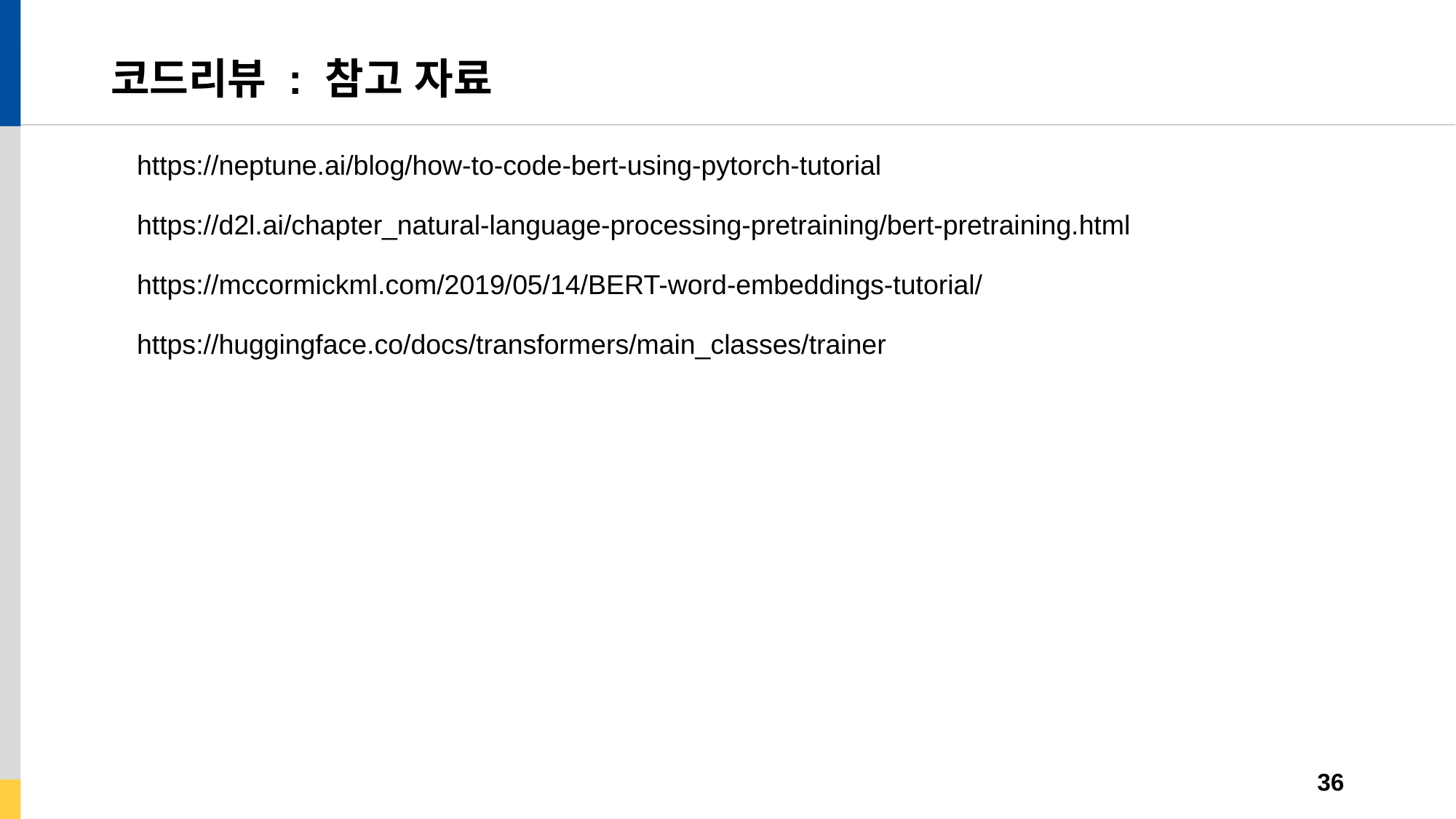

# 코드리뷰 : 참고 자료
https://neptune.ai/blog/how-to-code-bert-using-pytorch-tutorial
https://d2l.ai/chapter_natural-language-processing-pretraining/bert-pretraining.html
https://mccormickml.com/2019/05/14/BERT-word-embeddings-tutorial/
https://huggingface.co/docs/transformers/main_classes/trainer
36